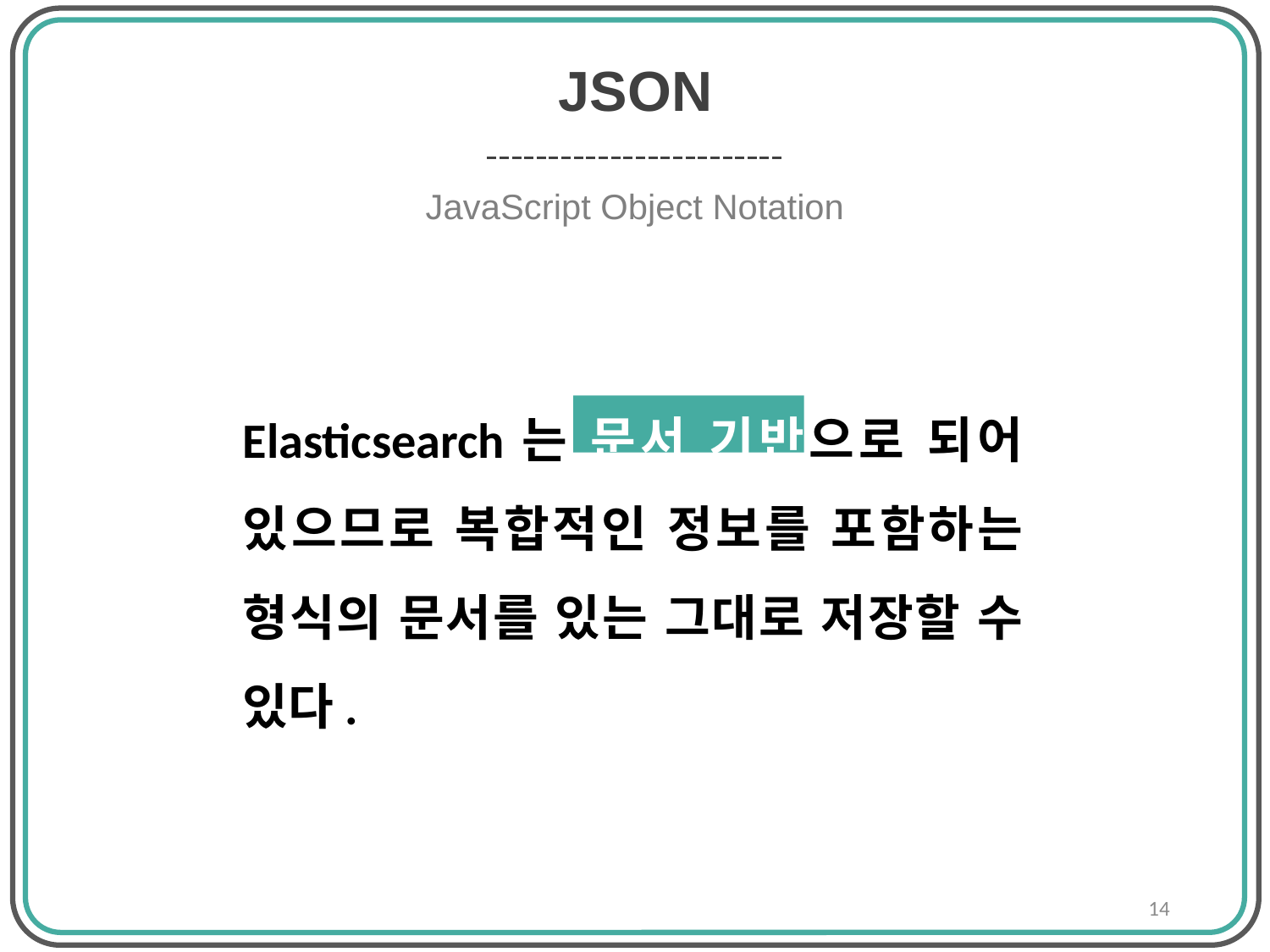

JSON
JavaScript Object Notation
Elasticsearch는 문서 기반으로 되어 있으므로 복합적인 정보를 포함하는 형식의 문서를 있는 그대로 저장할 수 있다.

14